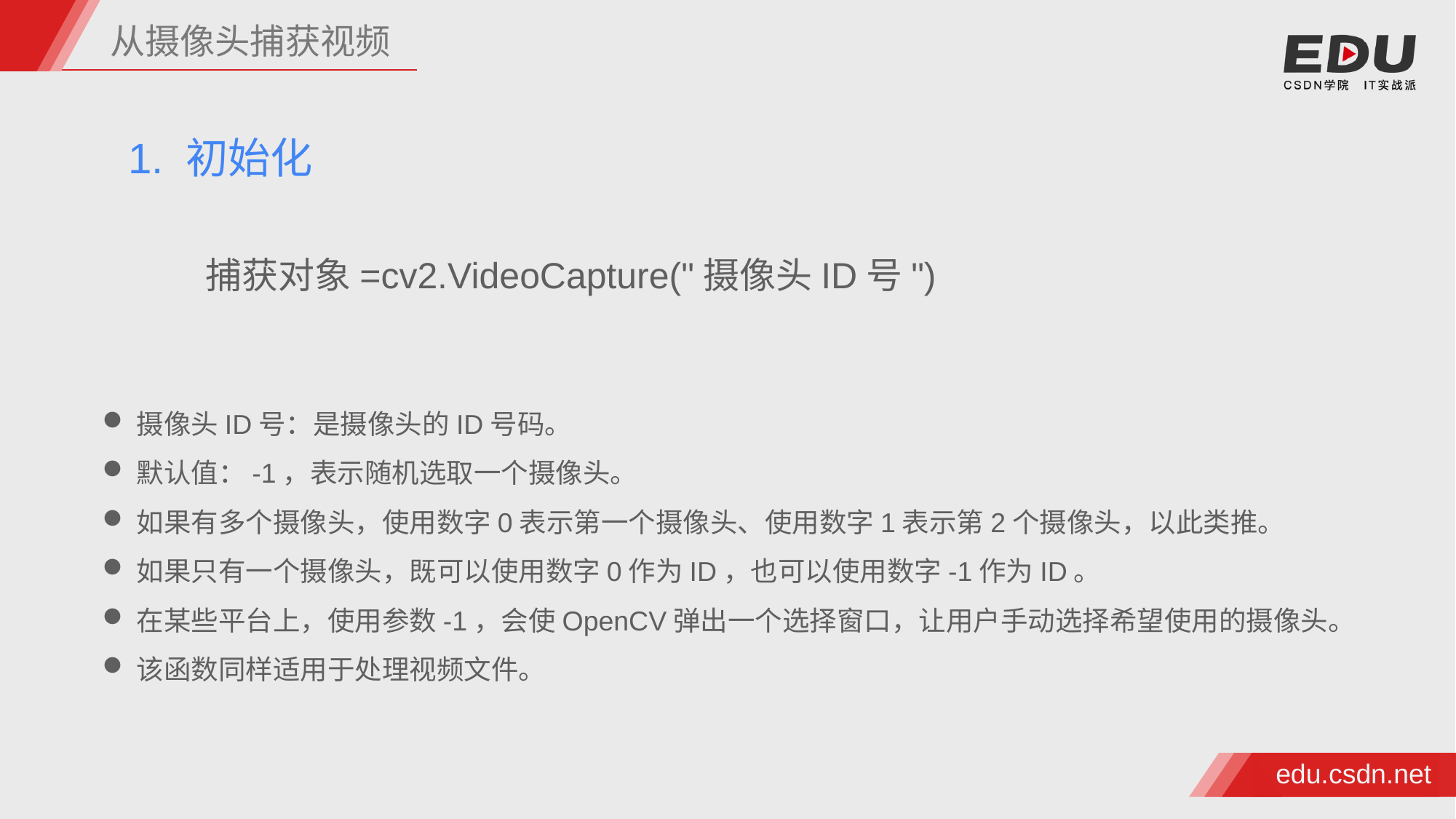

从摄像头捕获视频
1. 初始化
捕获对象=cv2.VideoCapture("摄像头ID号")
摄像头ID号：是摄像头的ID号码。
默认值：-1，表示随机选取一个摄像头。
如果有多个摄像头，使用数字0表示第一个摄像头、使用数字1表示第2个摄像头，以此类推。
如果只有一个摄像头，既可以使用数字0作为ID，也可以使用数字-1作为ID。
在某些平台上，使用参数-1，会使OpenCV弹出一个选择窗口，让用户手动选择希望使用的摄像头。
该函数同样适用于处理视频文件。